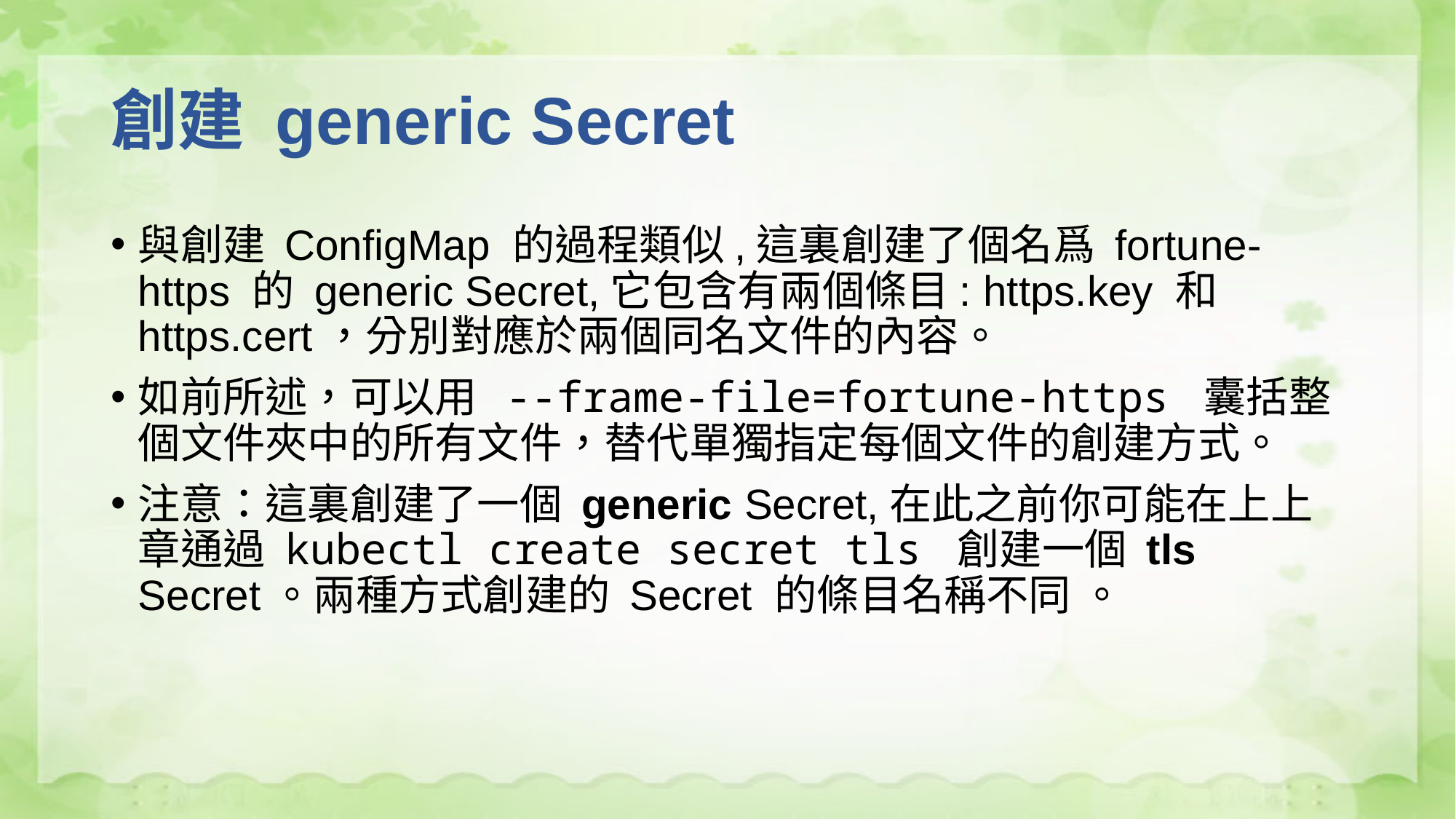

# 創建 generic Secret
與創建 ConfigMap 的過程類似,這裏創建了個名爲 fortune-https 的 generic Secret,它包含有兩個條目: https.key 和 https.cert，分別對應於兩個同名文件的內容。
如前所述，可以用  --frame-file=fortune-https 囊括整個文件夾中的所有文件，替代單獨指定每個文件的創建方式。
注意：這裏創建了一個 generic Secret,在此之前你可能在上上章通過 kubectl create secret tls 創建一個 tls Secret。兩種方式創建的 Secret 的條目名稱不同 。